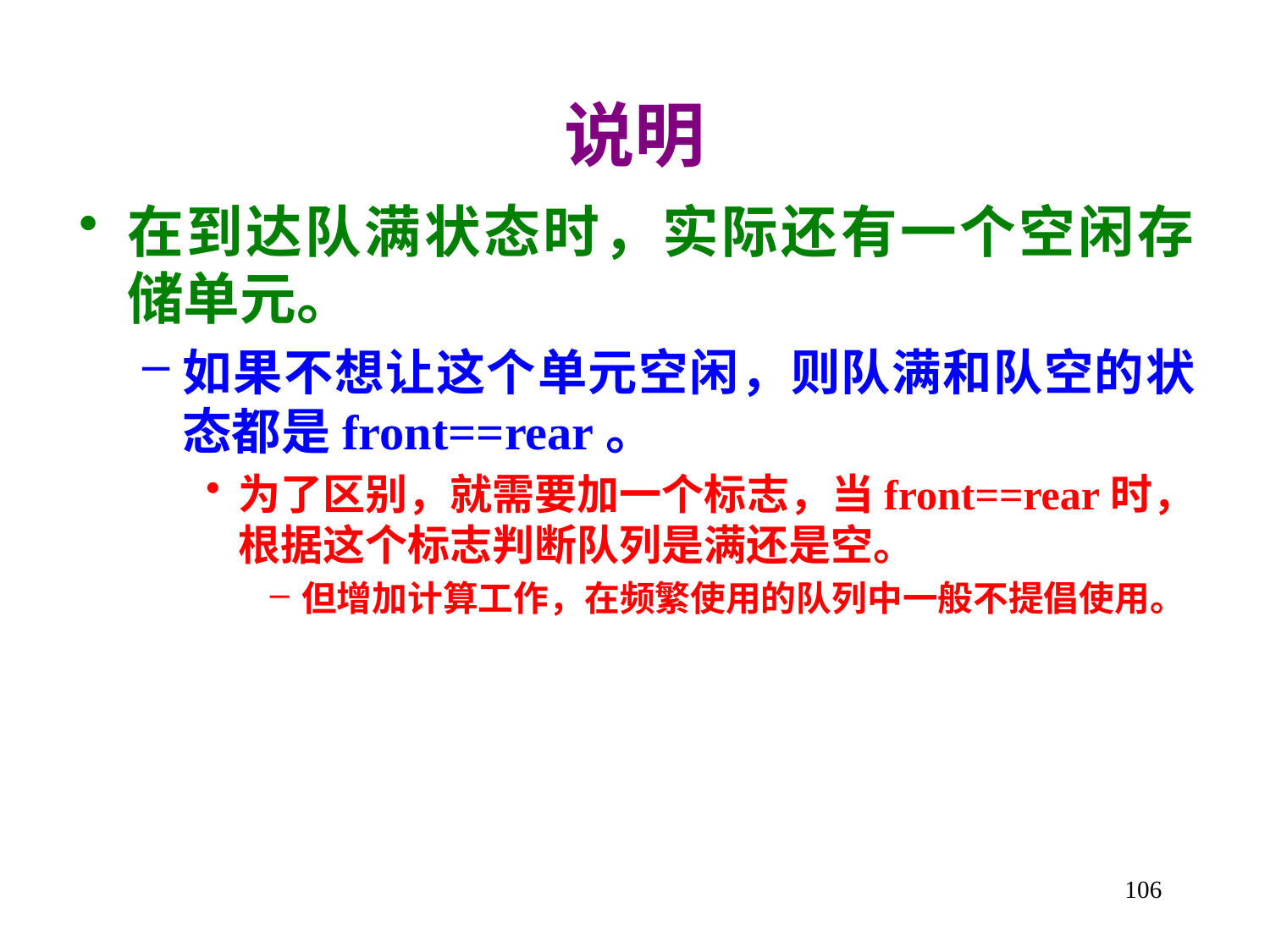

说明
在到达队满状态时，实际还有一个空闲存储单元。
如果不想让这个单元空闲，则队满和队空的状态都是front==rear。
为了区别，就需要加一个标志，当front==rear时，根据这个标志判断队列是满还是空。
但增加计算工作，在频繁使用的队列中一般不提倡使用。

106